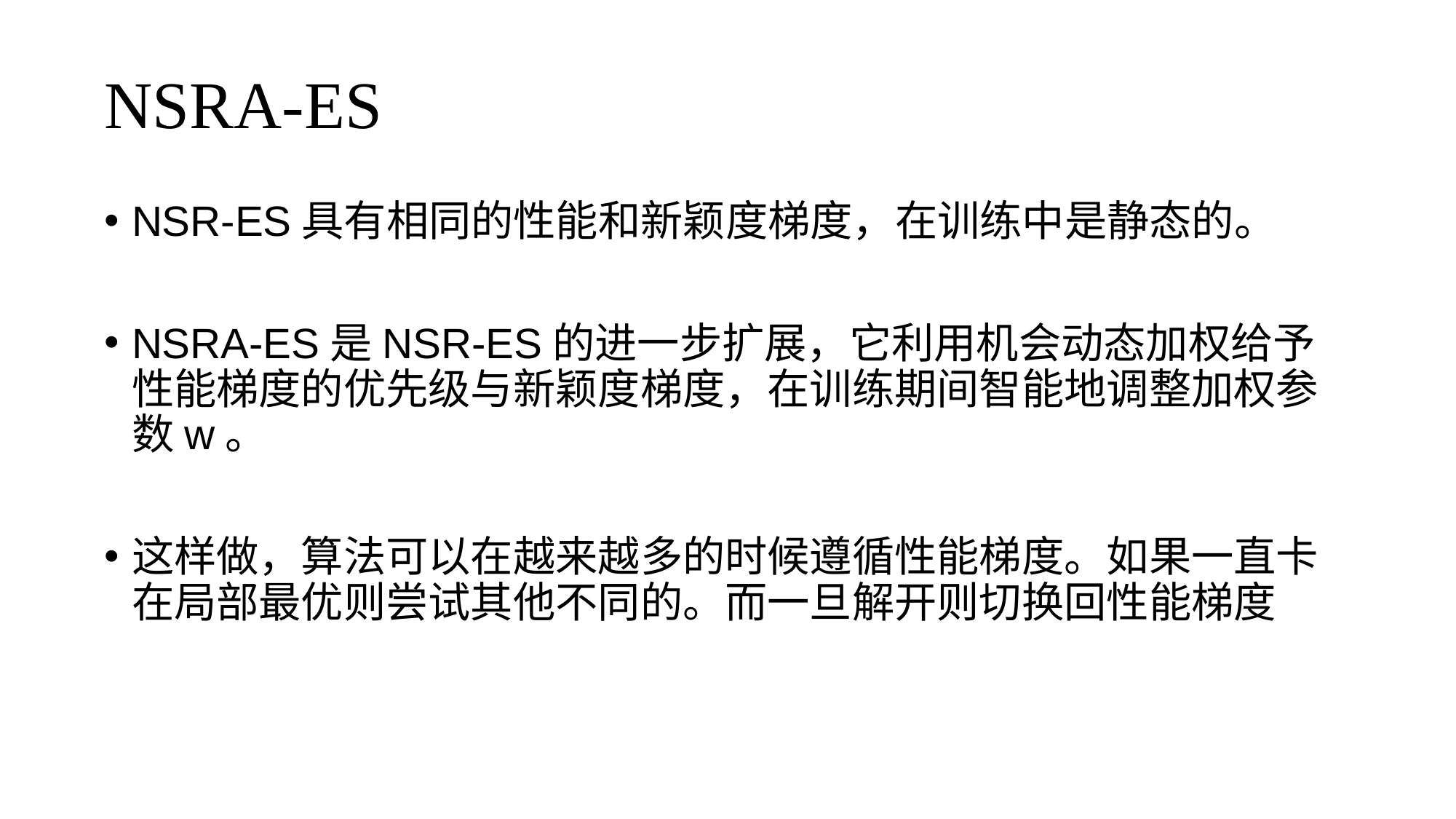

NSRA-ES
NSR-ES具有相同的性能和新颖度梯度，在训练中是静态的。

NSRA-ES是NSR-ES的进一步扩展，它利用机会动态加权给予性能梯度的优先级与新颖度梯度，在训练期间智能地调整加权参数w。

这样做，算法可以在越来越多的时候遵循性能梯度。如果一直卡在局部最优则尝试其他不同的。而一旦解开则切换回性能梯度